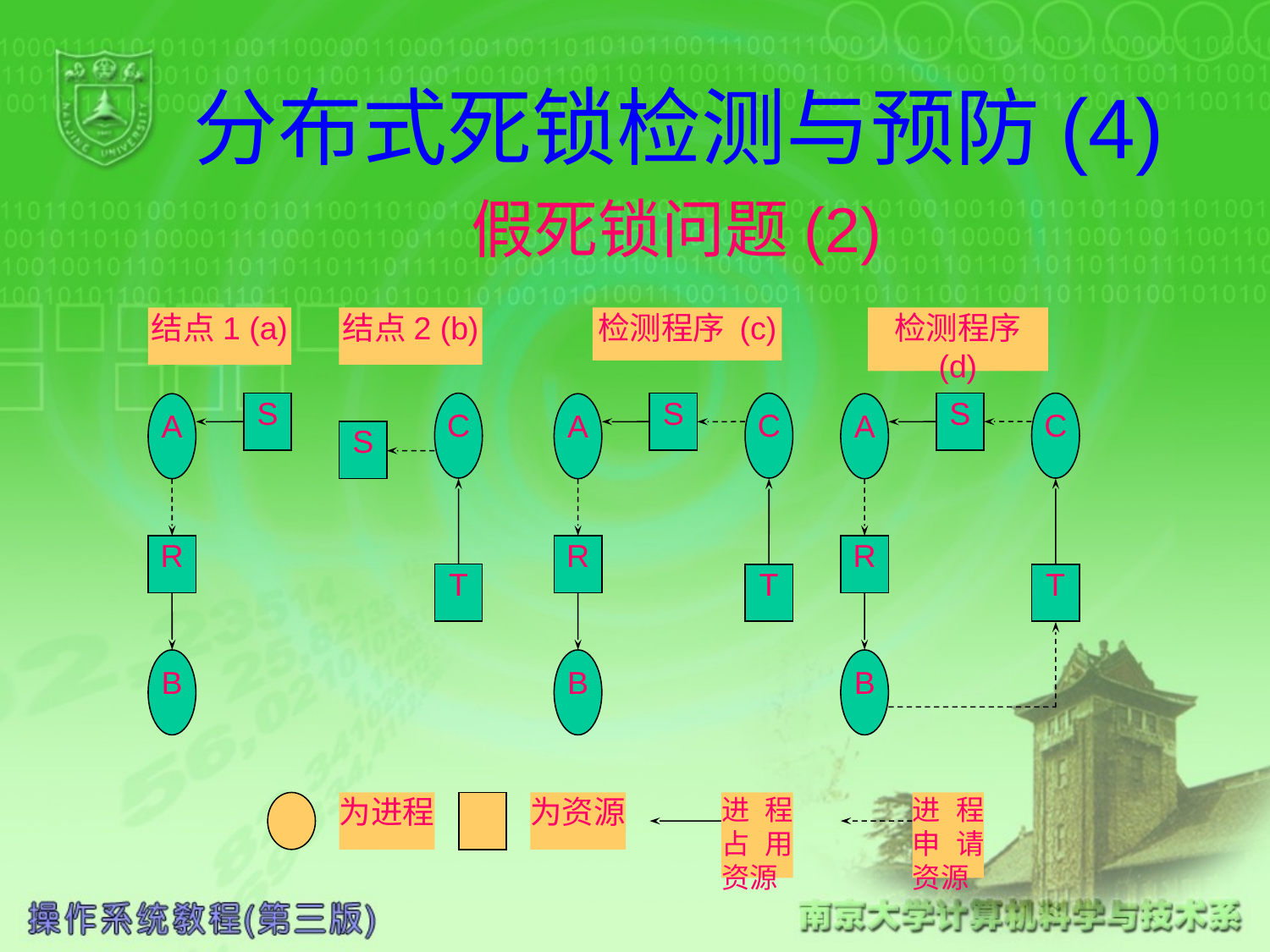

分布式死锁检测与预防(4)
            假死锁问题(2)
#
结点1 (a)
结点2 (b)
检测程序 (c)
检测程序 (d)
S
A

R

B
C
S

T
S
A

R

B
C

T
S
A

R

B
C

T

为进程

为资源
进程占用资源
进程申请资源